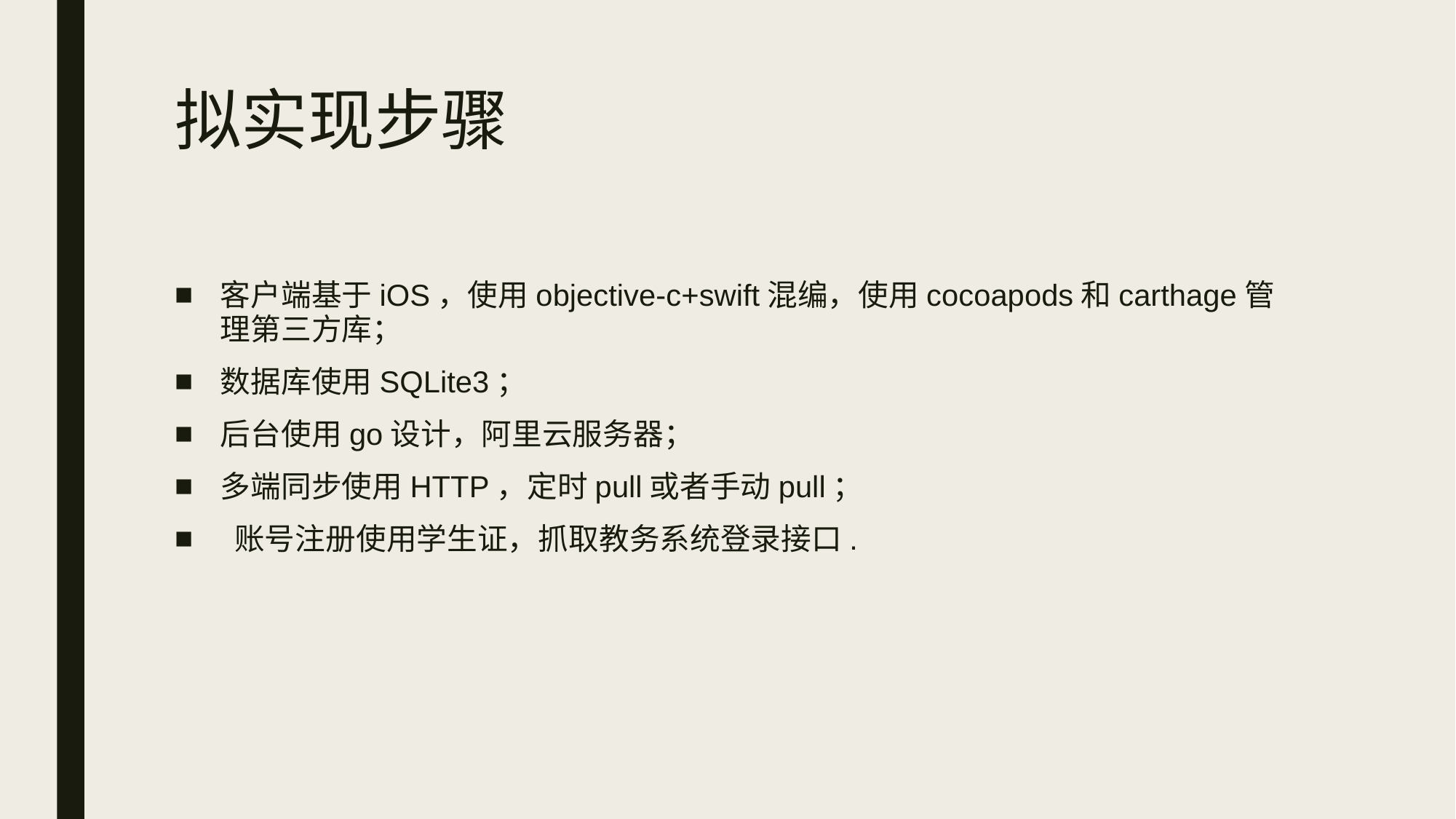

# 拟实现步骤
客户端基于iOS，使用objective-c+swift混编，使用cocoapods和carthage管理第三方库；
数据库使用SQLite3；
后台使用go设计，阿里云服务器；
多端同步使用HTTP，定时pull或者手动pull；
 账号注册使用学生证，抓取教务系统登录接口.